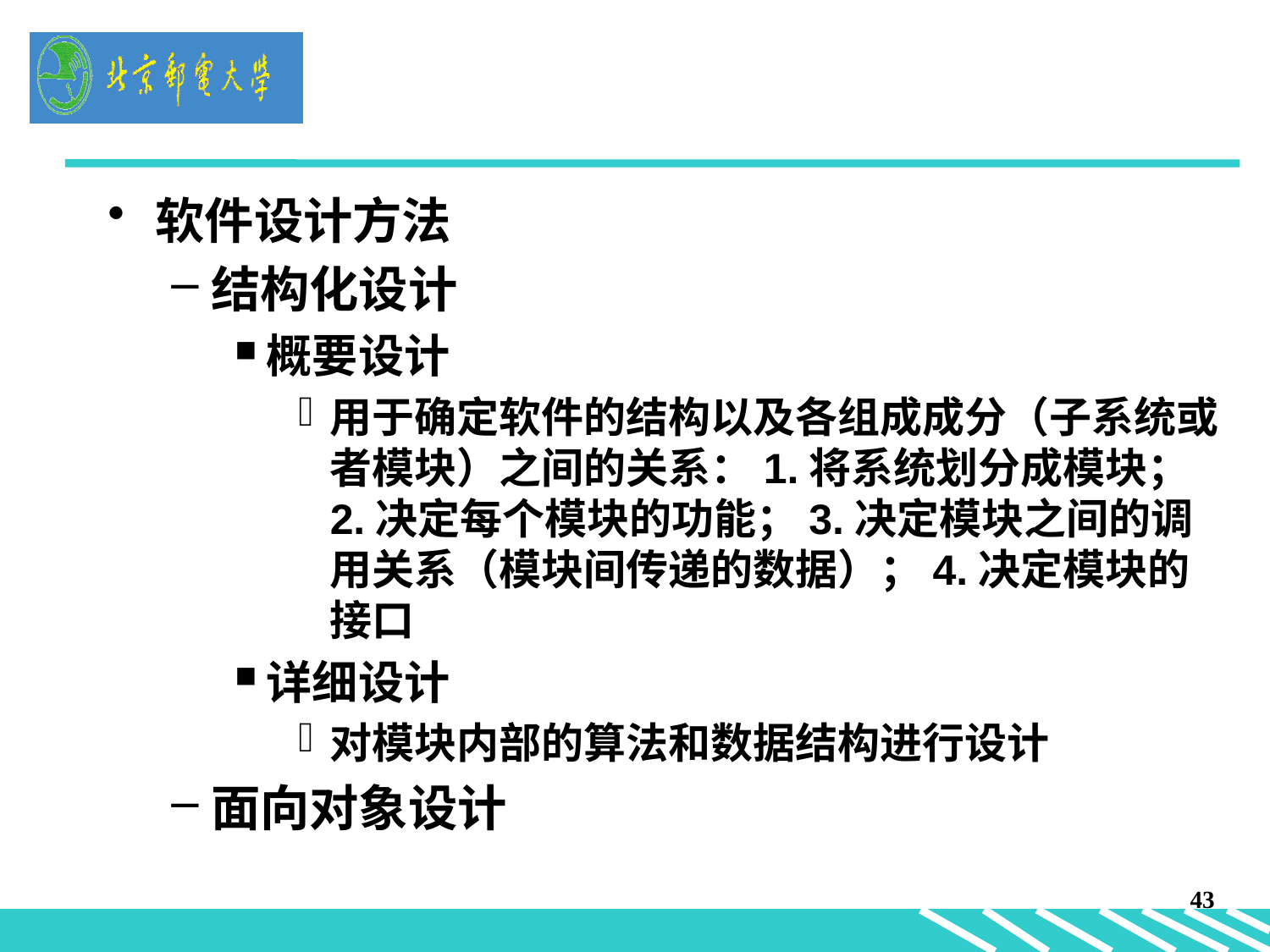

#
软件设计方法
结构化设计
概要设计
用于确定软件的结构以及各组成成分（子系统或者模块）之间的关系：1.将系统划分成模块；2.决定每个模块的功能；3.决定模块之间的调用关系（模块间传递的数据）；4.决定模块的接口
详细设计
对模块内部的算法和数据结构进行设计
面向对象设计
43